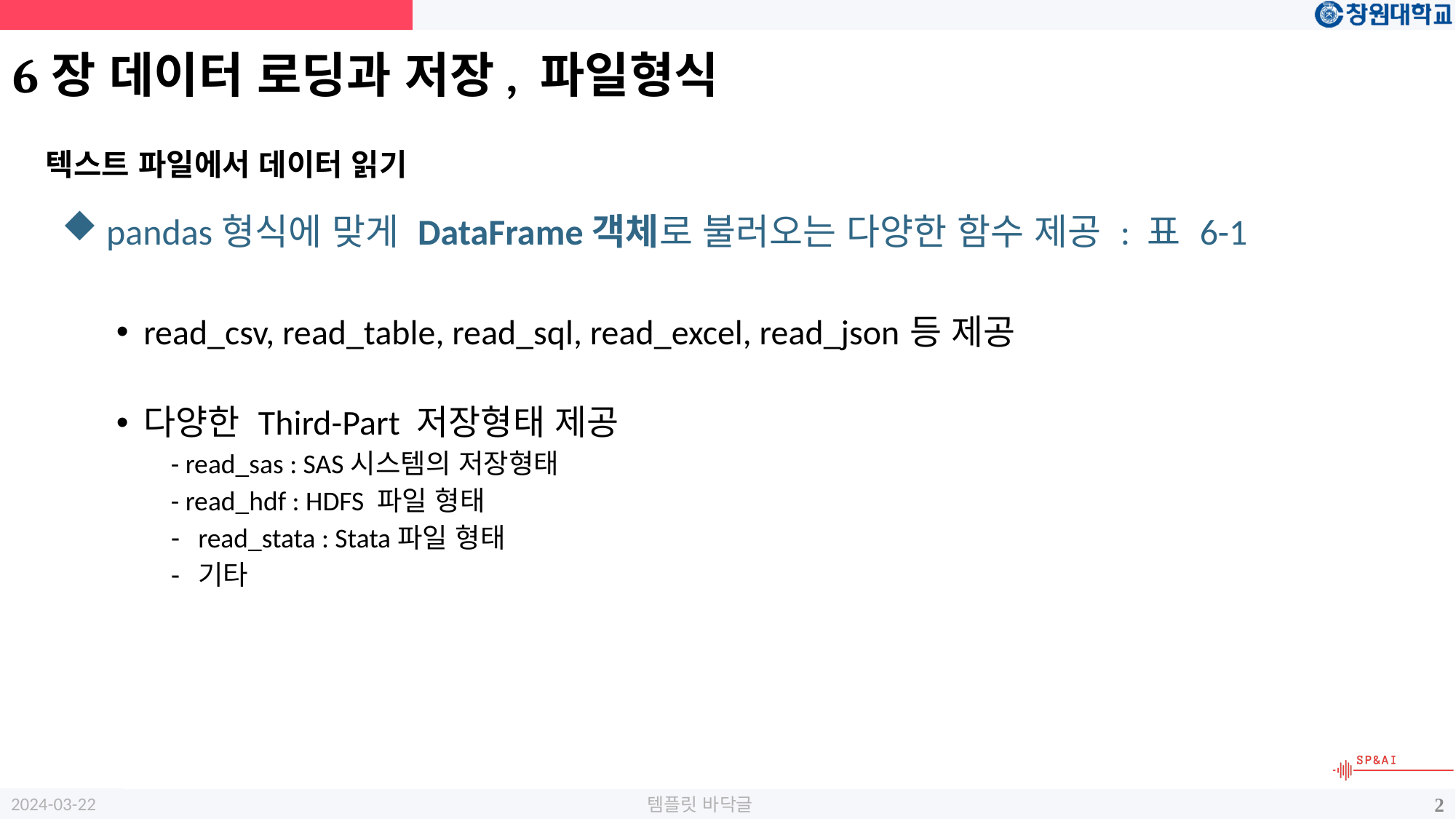

# 6장 데이터 로딩과 저장, 파일형식
텍스트 파일에서 데이터 읽기
 pandas형식에 맞게 DataFrame객체로 불러오는 다양한 함수 제공 : 표 6-1

read_csv, read_table, read_sql, read_excel, read_json등 제공

다양한 Third-Part 저장형태 제공
- read_sas : SAS시스템의 저장형태
- read_hdf : HDFS 파일 형태
read_stata : Stata파일 형태
기타
2024-03-22
2
템플릿 바닥글